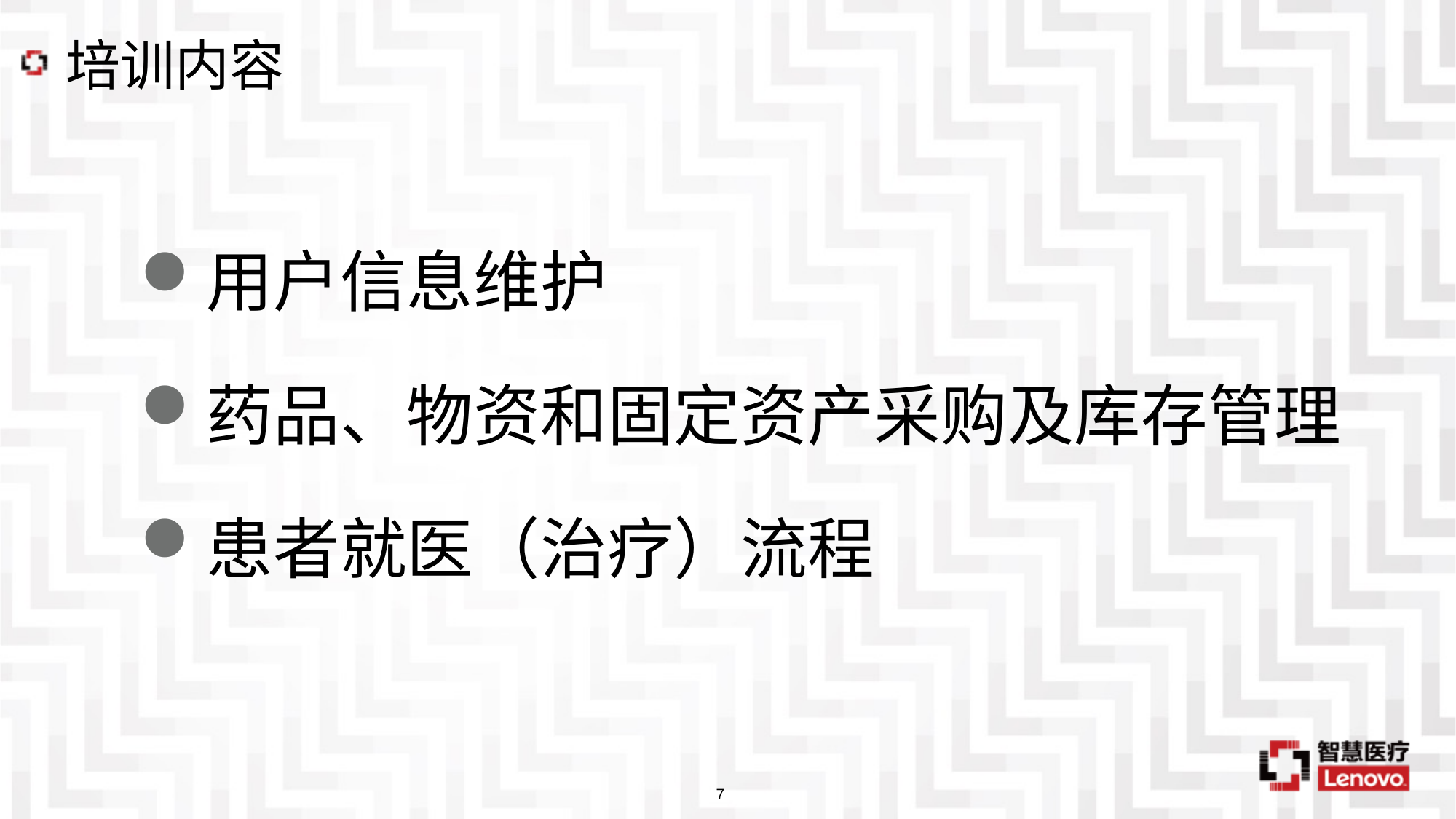

# 培训内容
用户信息维护
药品、物资和固定资产采购及库存管理
患者就医（治疗）流程